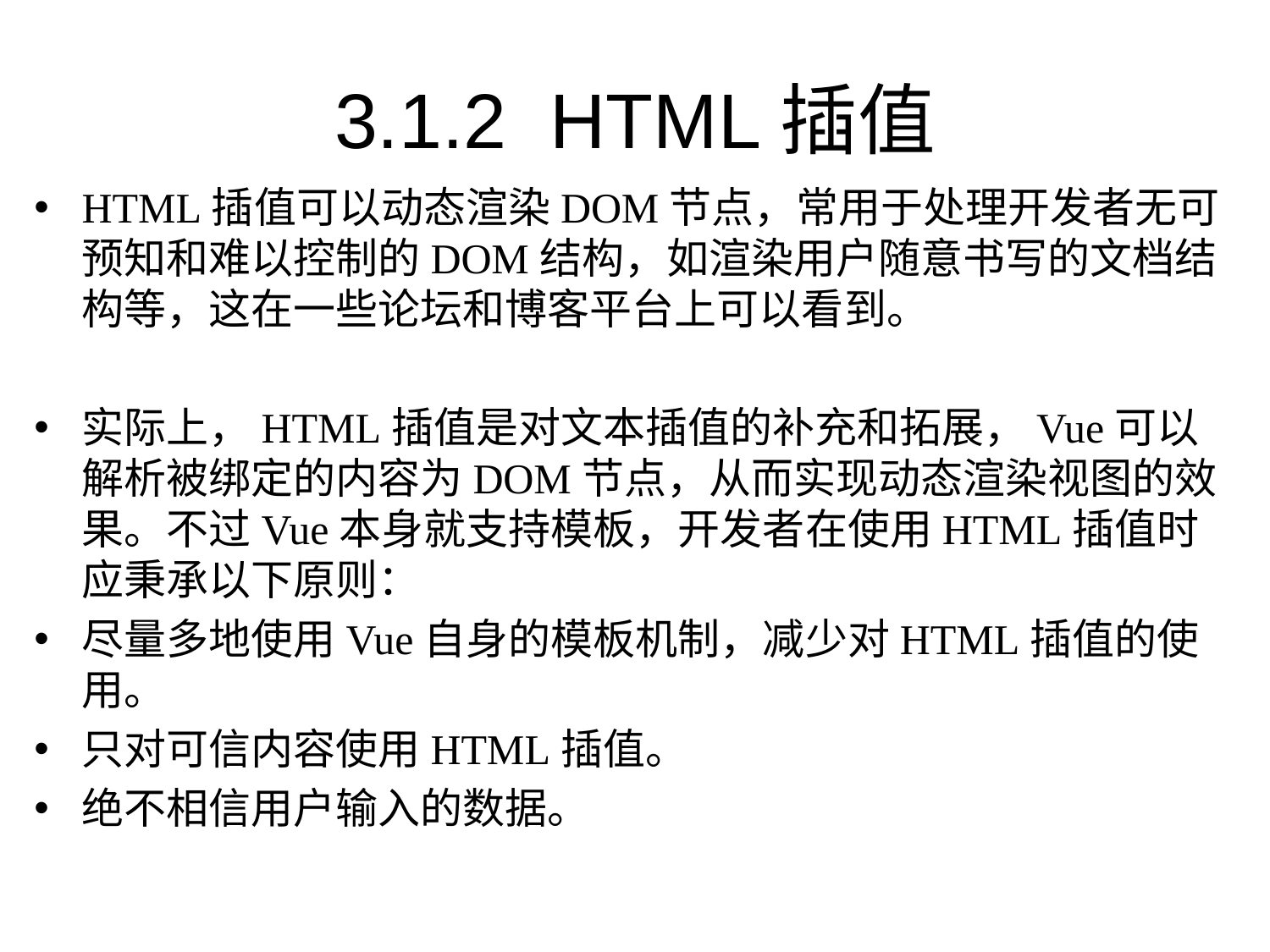

# 3.1.2  HTML插值
HTML插值可以动态渲染DOM节点，常用于处理开发者无可预知和难以控制的DOM结构，如渲染用户随意书写的文档结构等，这在一些论坛和博客平台上可以看到。

实际上，HTML插值是对文本插值的补充和拓展，Vue可以解析被绑定的内容为DOM节点，从而实现动态渲染视图的效果。不过Vue本身就支持模板，开发者在使用HTML插值时应秉承以下原则：
尽量多地使用Vue自身的模板机制，减少对HTML插值的使用。
只对可信内容使用HTML插值。
绝不相信用户输入的数据。